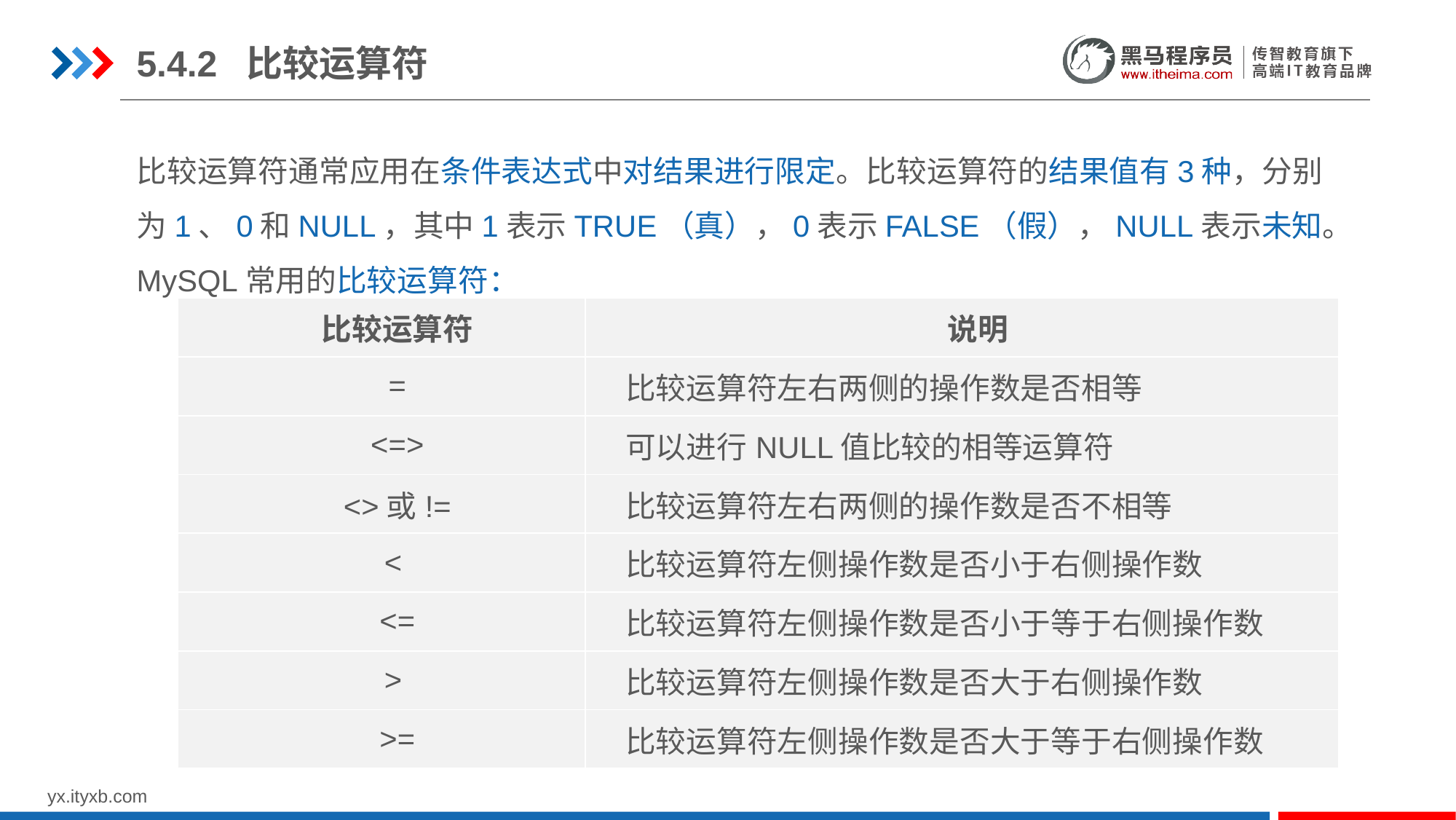

5.4.2  比较运算符
比较运算符通常应用在条件表达式中对结果进行限定。比较运算符的结果值有3种，分别为1、0和NULL，其中1表示TRUE（真），0表示FALSE（假），NULL表示未知。
MySQL常用的比较运算符：
| 比较运算符 | 说明 |
| --- | --- |
| = | 比较运算符左右两侧的操作数是否相等 |
| <=> | 可以进行NULL值比较的相等运算符 |
| <>或!= | 比较运算符左右两侧的操作数是否不相等 |
| < | 比较运算符左侧操作数是否小于右侧操作数 |
| <= | 比较运算符左侧操作数是否小于等于右侧操作数 |
| > | 比较运算符左侧操作数是否大于右侧操作数 |
| >= | 比较运算符左侧操作数是否大于等于右侧操作数 |